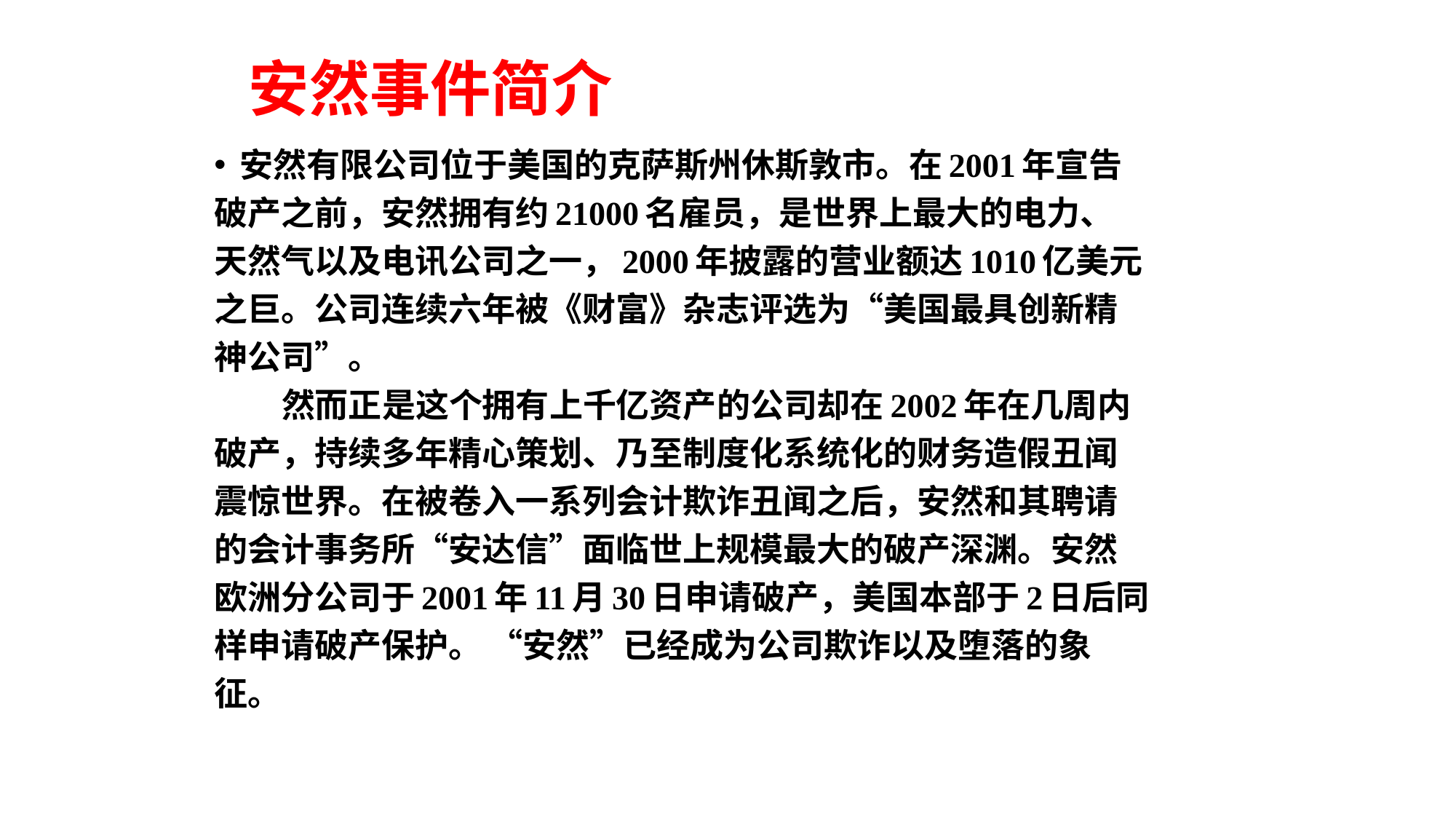

# 安然事件简介
安然有限公司位于美国的克萨斯州休斯敦市。在2001年宣告
破产之前，安然拥有约21000名雇员，是世界上最大的电力、
天然气以及电讯公司之一，2000年披露的营业额达1010亿美元
之巨。公司连续六年被《财富》杂志评选为“美国最具创新精
神公司”。
        然而正是这个拥有上千亿资产的公司却在2002年在几周内
破产，持续多年精心策划、乃至制度化系统化的财务造假丑闻
震惊世界。在被卷入一系列会计欺诈丑闻之后，安然和其聘请
的会计事务所“安达信”面临世上规模最大的破产深渊。安然
欧洲分公司于2001年11月30日申请破产，美国本部于2日后同
样申请破产保护。 “安然”已经成为公司欺诈以及堕落的象
征。